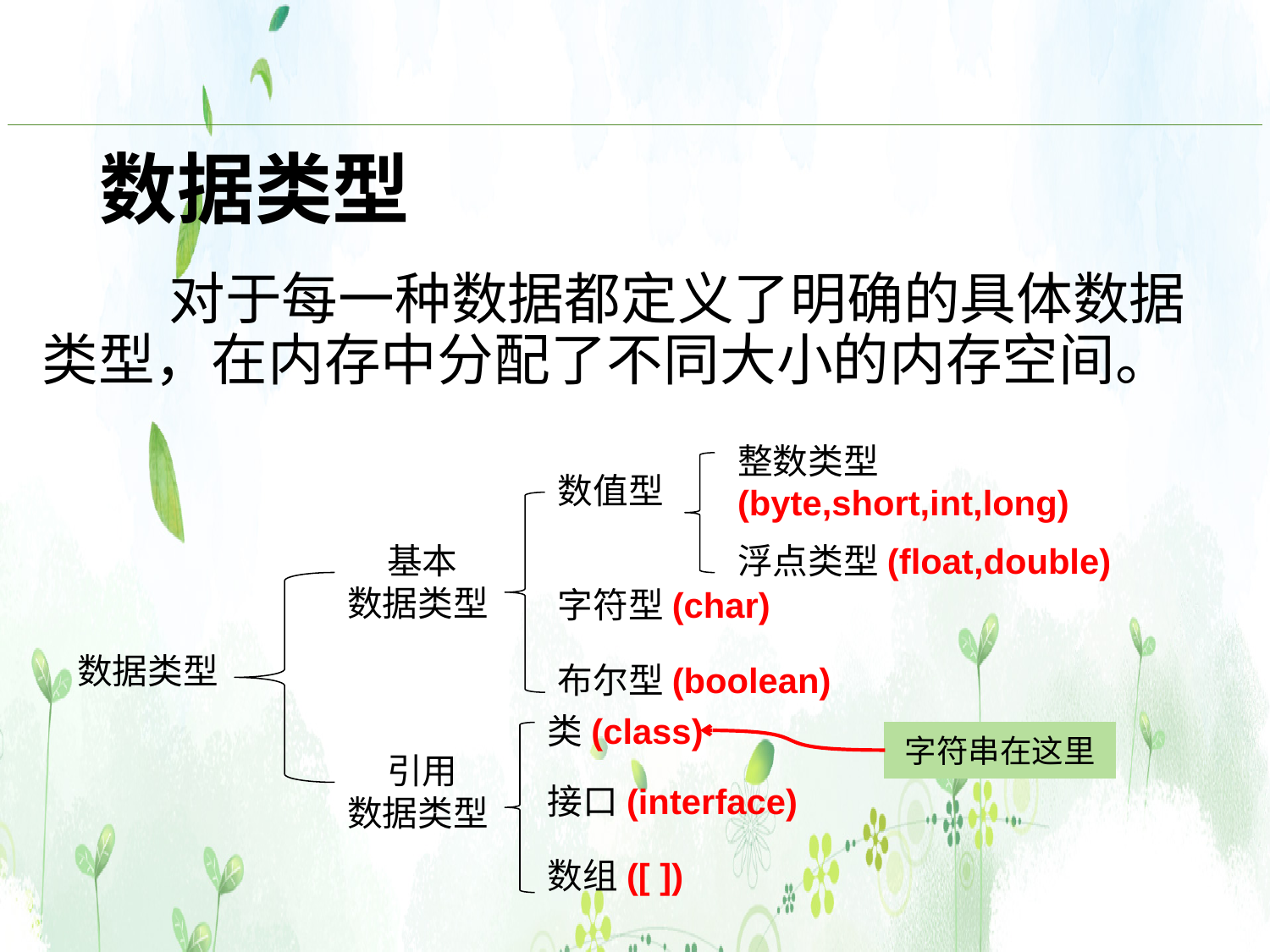

# 数据类型
	对于每一种数据都定义了明确的具体数据类型，在内存中分配了不同大小的内存空间。
整数类型(byte,short,int,long)

数值型

    基本
数据类型
浮点类型(float,double)

字符型(char)
数据类型
布尔型(boolean)
类(class)

字符串在这里
    引用
数据类型
接口(interface)
数组([ ])